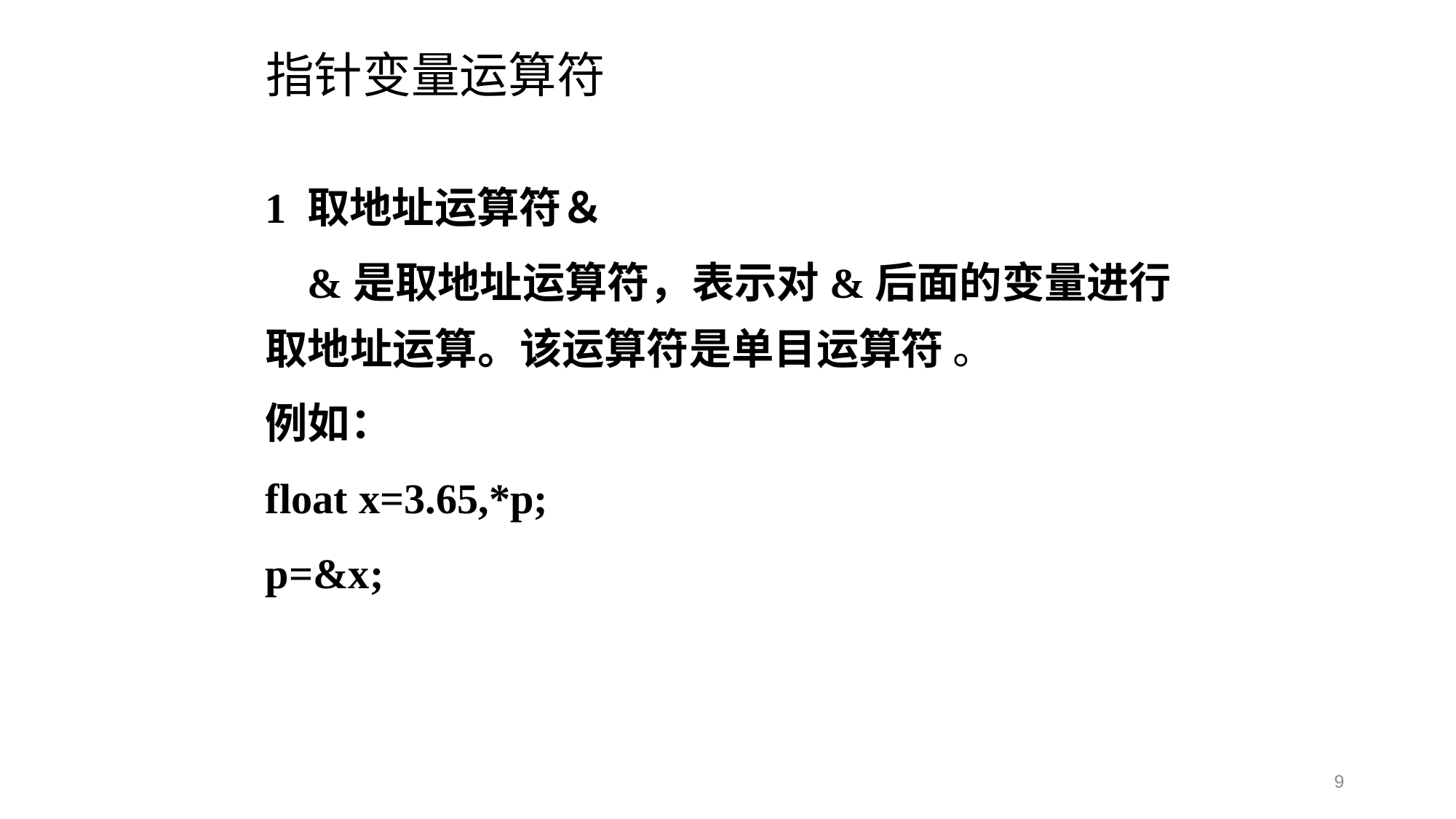

# 指针变量运算符
1 取地址运算符＆
    &是取地址运算符，表示对&后面的变量进行取地址运算。该运算符是单目运算符 。
例如：
float x=3.65,*p;
p=&x;

9